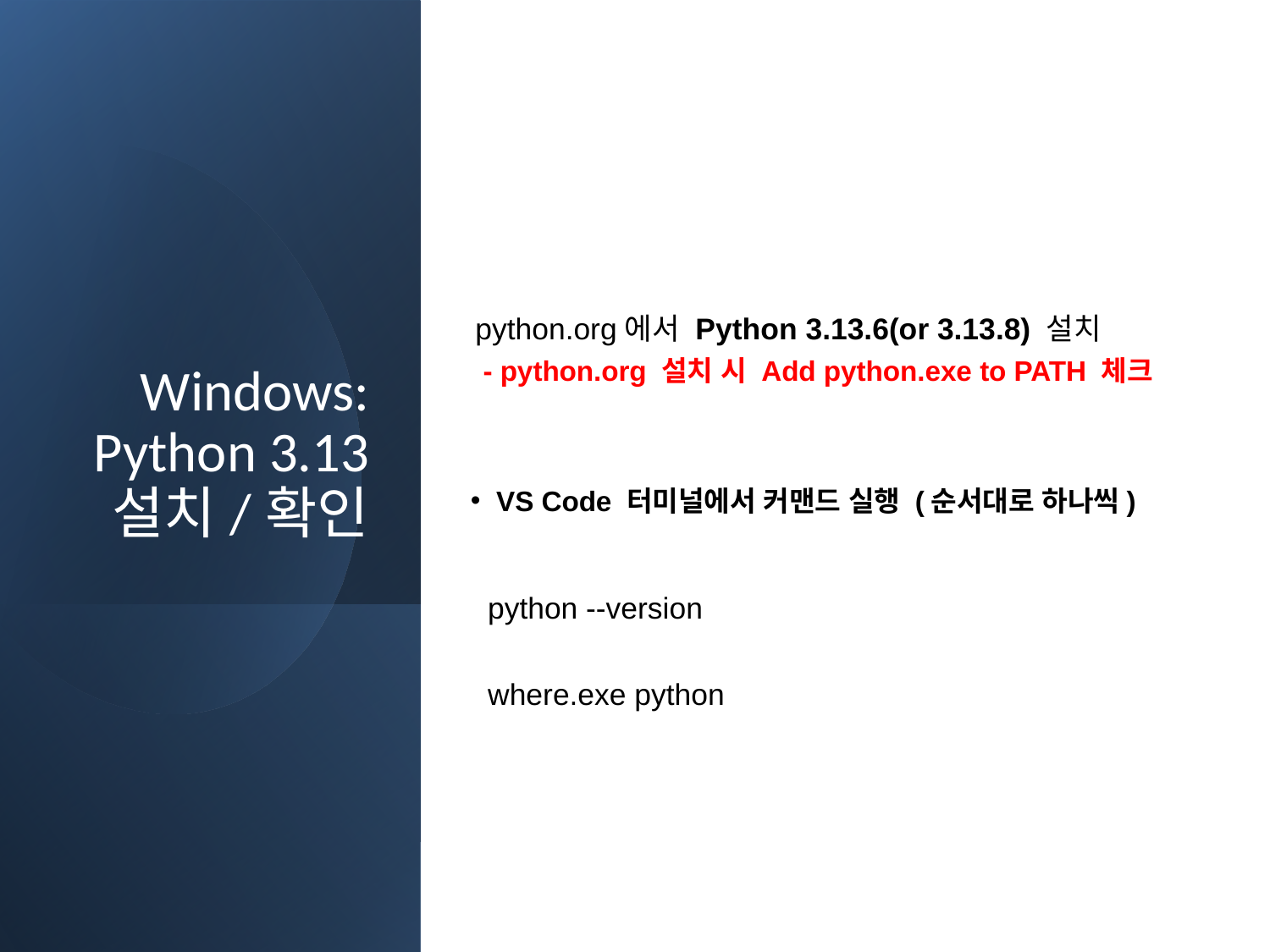

# Windows: Python 3.13 설치/확인

python.org에서 Python 3.13.6(or 3.13.8) 설치
 - python.org 설치 시 Add python.exe to PATH 체크
VS Code 터미널에서 커맨드 실행 (순서대로 하나씩)
python --version

where.exe python